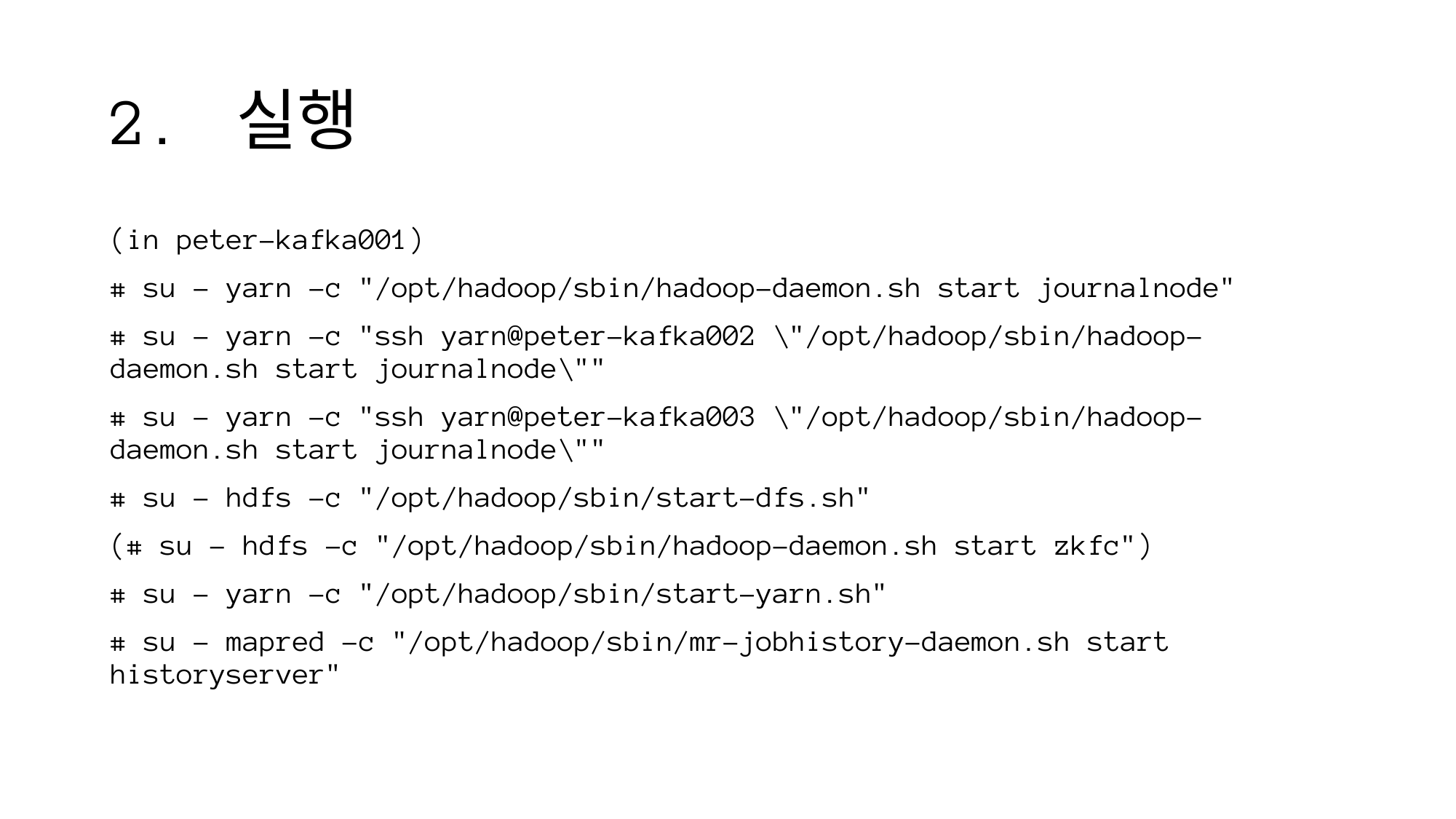

# 2. 실행
(in peter-kafka001)
# su - yarn -c "/opt/hadoop/sbin/hadoop-daemon.sh start journalnode"
# su - yarn -c "ssh yarn@peter-kafka002 \"/opt/hadoop/sbin/hadoop-daemon.sh start journalnode\""
# su - yarn -c "ssh yarn@peter-kafka003 \"/opt/hadoop/sbin/hadoop-daemon.sh start journalnode\""
# su - hdfs -c "/opt/hadoop/sbin/start-dfs.sh"
(# su - hdfs -c "/opt/hadoop/sbin/hadoop-daemon.sh start zkfc")
# su - yarn -c "/opt/hadoop/sbin/start-yarn.sh"
# su - mapred -c "/opt/hadoop/sbin/mr-jobhistory-daemon.sh start historyserver"